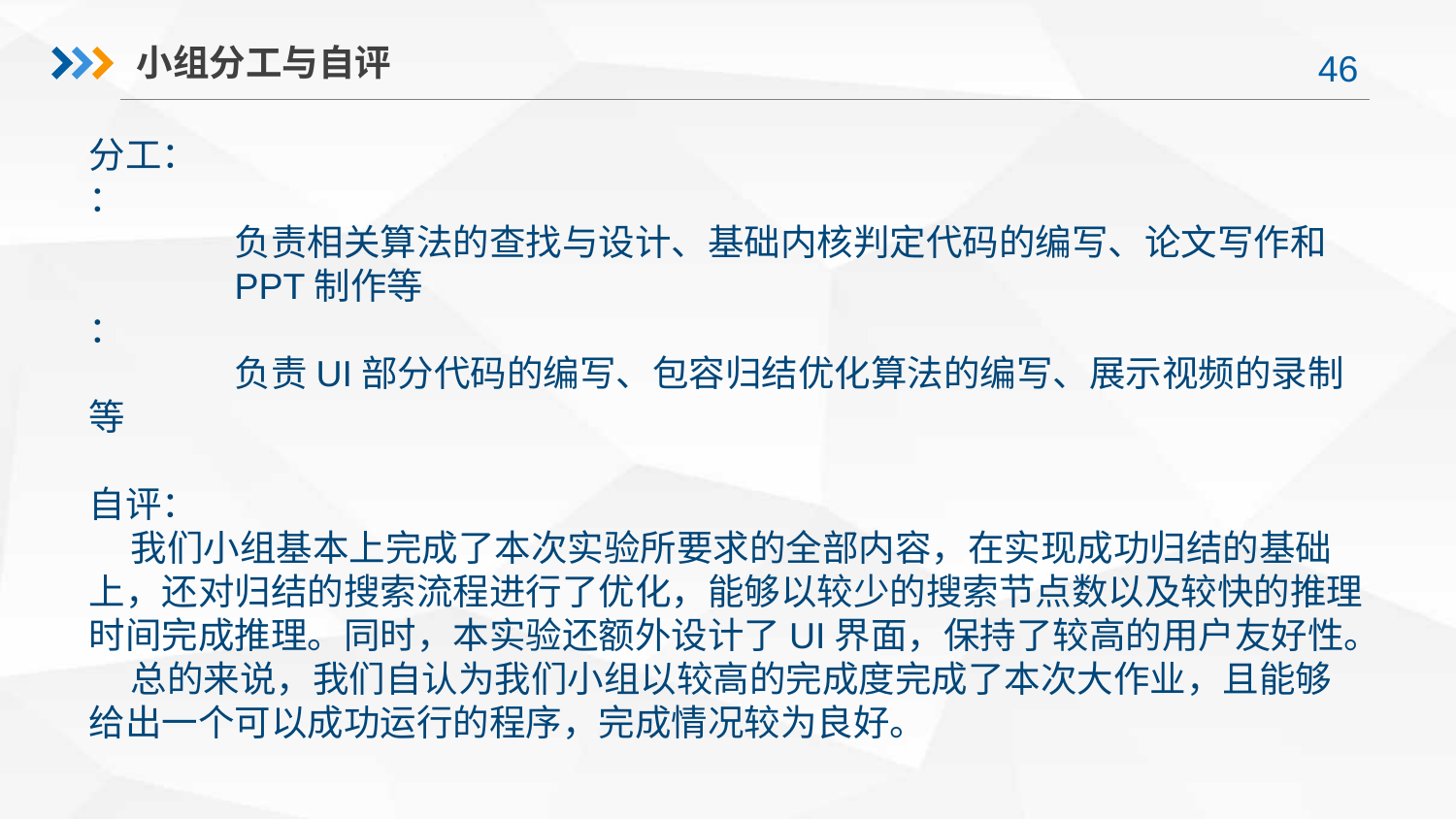

小组分工与自评
分工：
：
	负责相关算法的查找与设计、基础内核判定代码的编写、论文写作和	PPT制作等
：
	负责UI部分代码的编写、包容归结优化算法的编写、展示视频的录制等

自评：
    我们小组基本上完成了本次实验所要求的全部内容，在实现成功归结的基础上，还对归结的搜索流程进行了优化，能够以较少的搜索节点数以及较快的推理时间完成推理。同时，本实验还额外设计了UI界面，保持了较高的用户友好性。
    总的来说，我们自认为我们小组以较高的完成度完成了本次大作业，且能够给出一个可以成功运行的程序，完成情况较为良好。